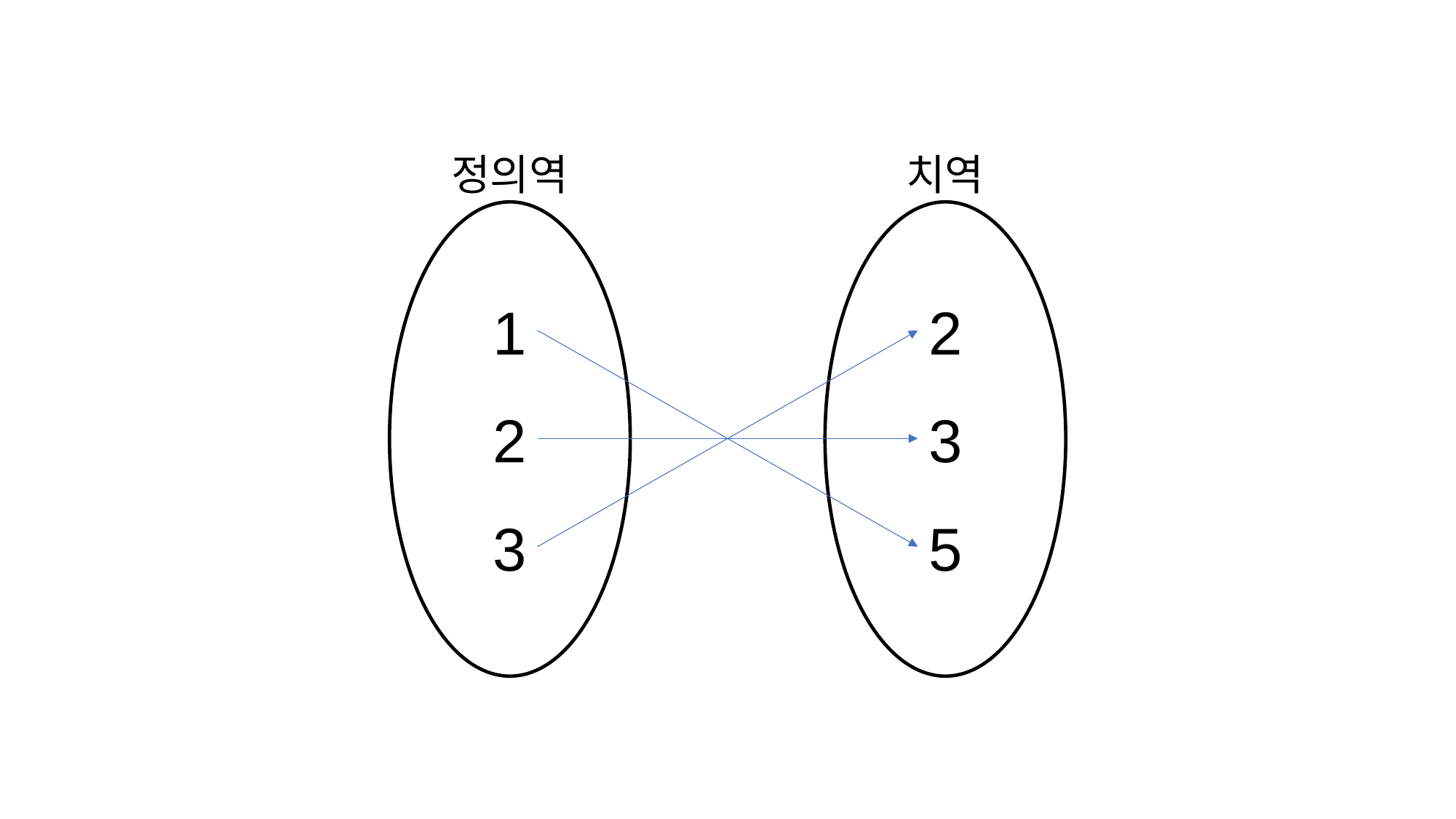

정의역
치역

1
2
2
3
3
5